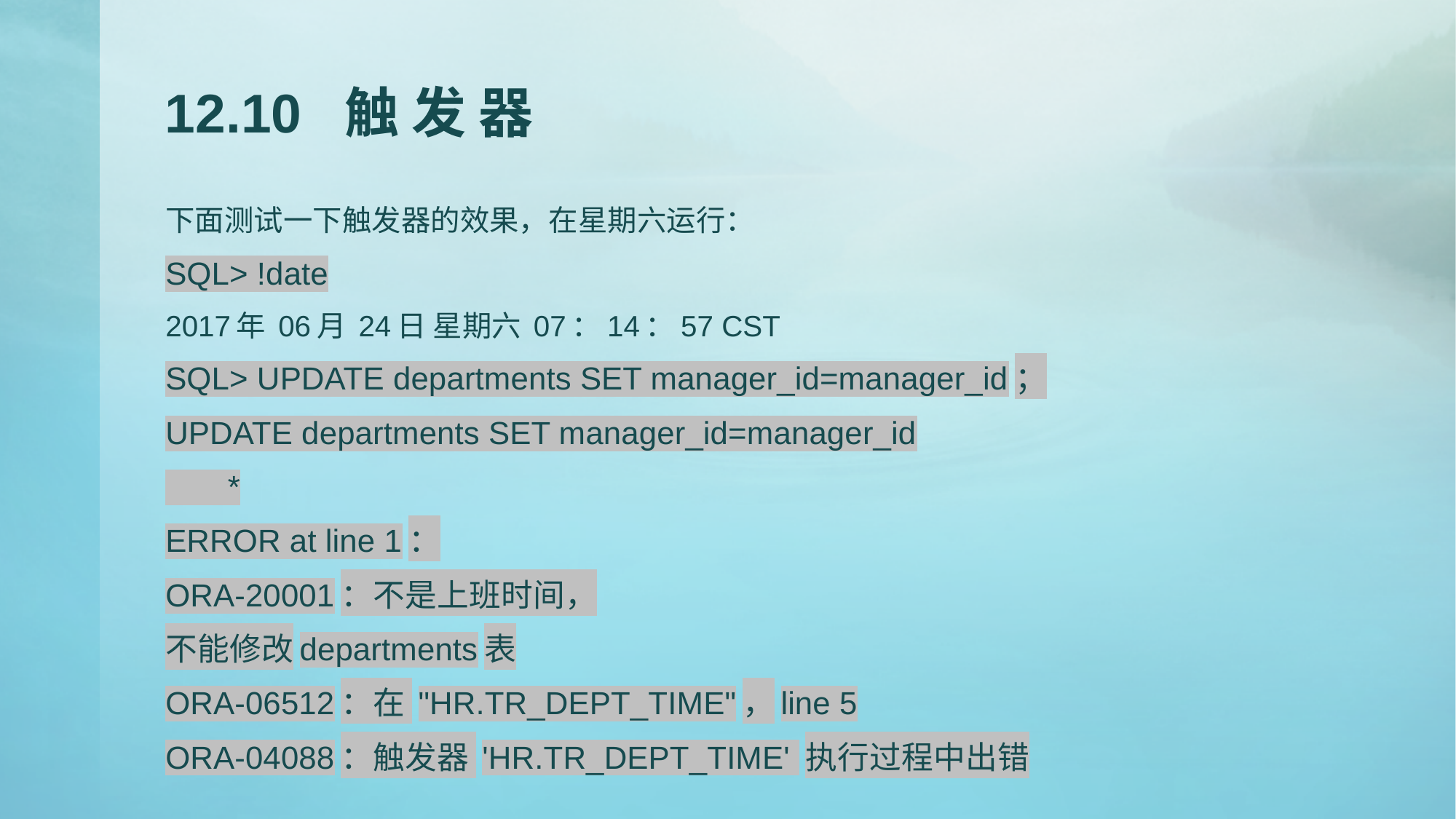

# 12.10  触 发 器
下面测试一下触发器的效果，在星期六运行：
SQL> !date
2017年 06月 24日 星期六 07：14：57 CST
SQL> UPDATE departments SET manager_id=manager_id；
UPDATE departments SET manager_id=manager_id
       *
ERROR at line 1：
ORA-20001：不是上班时间，
不能修改departments表
ORA-06512：在 "HR.TR_DEPT_TIME"，line 5
ORA-04088：触发器 'HR.TR_DEPT_TIME' 执行过程中出错